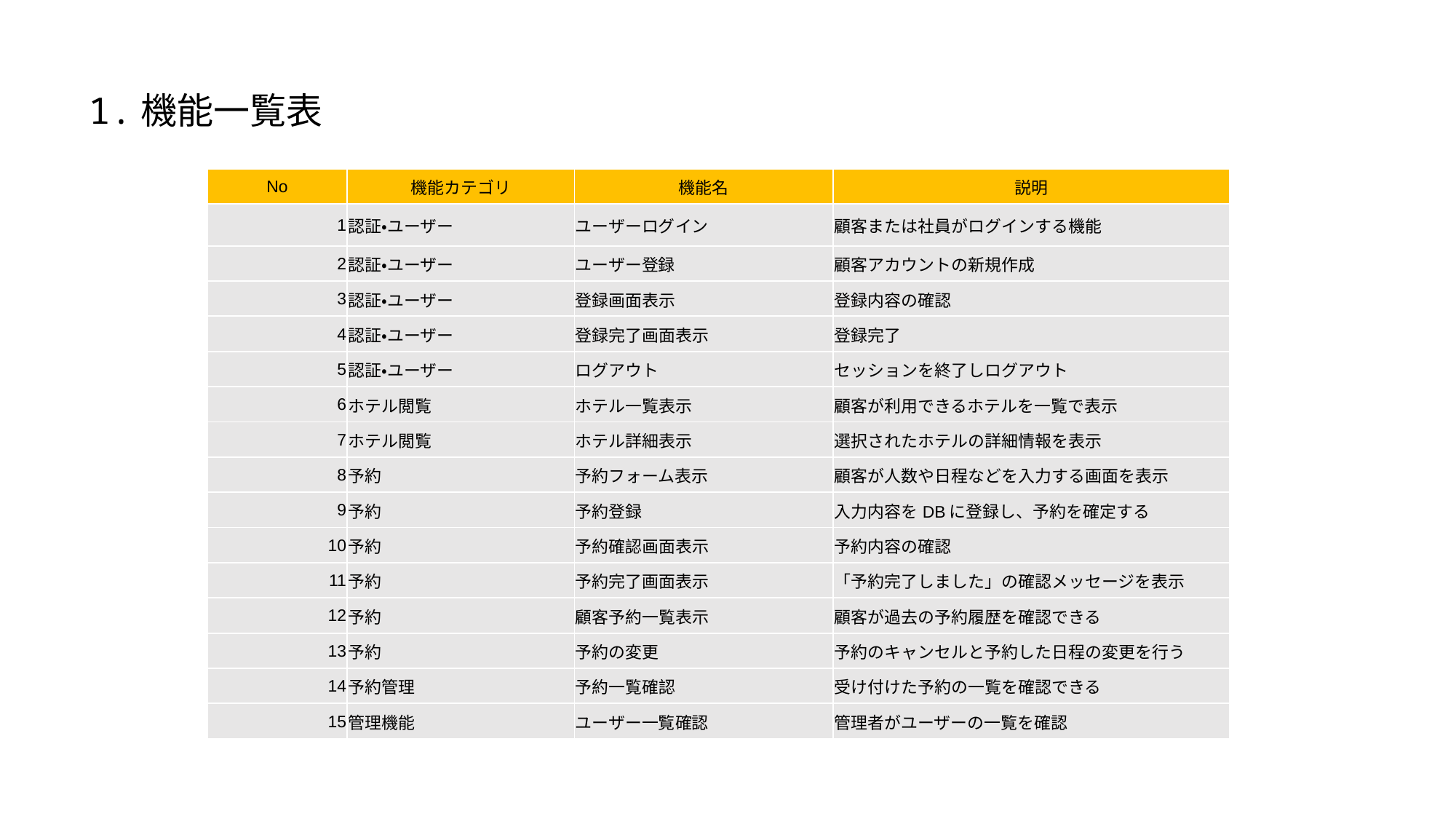

1.機能一覧表
| No | 機能カテゴリ | 機能名 | 説明 |
| --- | --- | --- | --- |
| 1 | 認証・ユーザー | ユーザーログイン | 顧客または社員がログインする機能 |
| 2 | 認証・ユーザー | ユーザー登録 | 顧客アカウントの新規作成 |
| 3 | 認証・ユーザー | 登録画面表示 | 登録内容の確認 |
| 4 | 認証・ユーザー | 登録完了画面表示 | 登録完了 |
| 5 | 認証・ユーザー | ログアウト | セッションを終了しログアウト |
| 6 | ホテル閲覧 | ホテル一覧表示 | 顧客が利用できるホテルを一覧で表示 |
| 7 | ホテル閲覧 | ホテル詳細表示 | 選択されたホテルの詳細情報を表示 |
| 8 | 予約 | 予約フォーム表示 | 顧客が人数や日程などを入力する画面を表示 |
| 9 | 予約 | 予約登録 | 入力内容をDBに登録し、予約を確定する |
| 10 | 予約 | 予約確認画面表示 | 予約内容の確認 |
| 11 | 予約 | 予約完了画面表示 | 「予約完了しました」の確認メッセージを表示 |
| 12 | 予約 | 顧客予約一覧表示 | 顧客が過去の予約履歴を確認できる |
| 13 | 予約 | 予約の変更 | 予約のキャンセルと予約した日程の変更を行う |
| 14 | 予約管理 | 予約一覧確認 | 受け付けた予約の一覧を確認できる |
| 15 | 管理機能 | ユーザー一覧確認 | 管理者がユーザーの一覧を確認 |